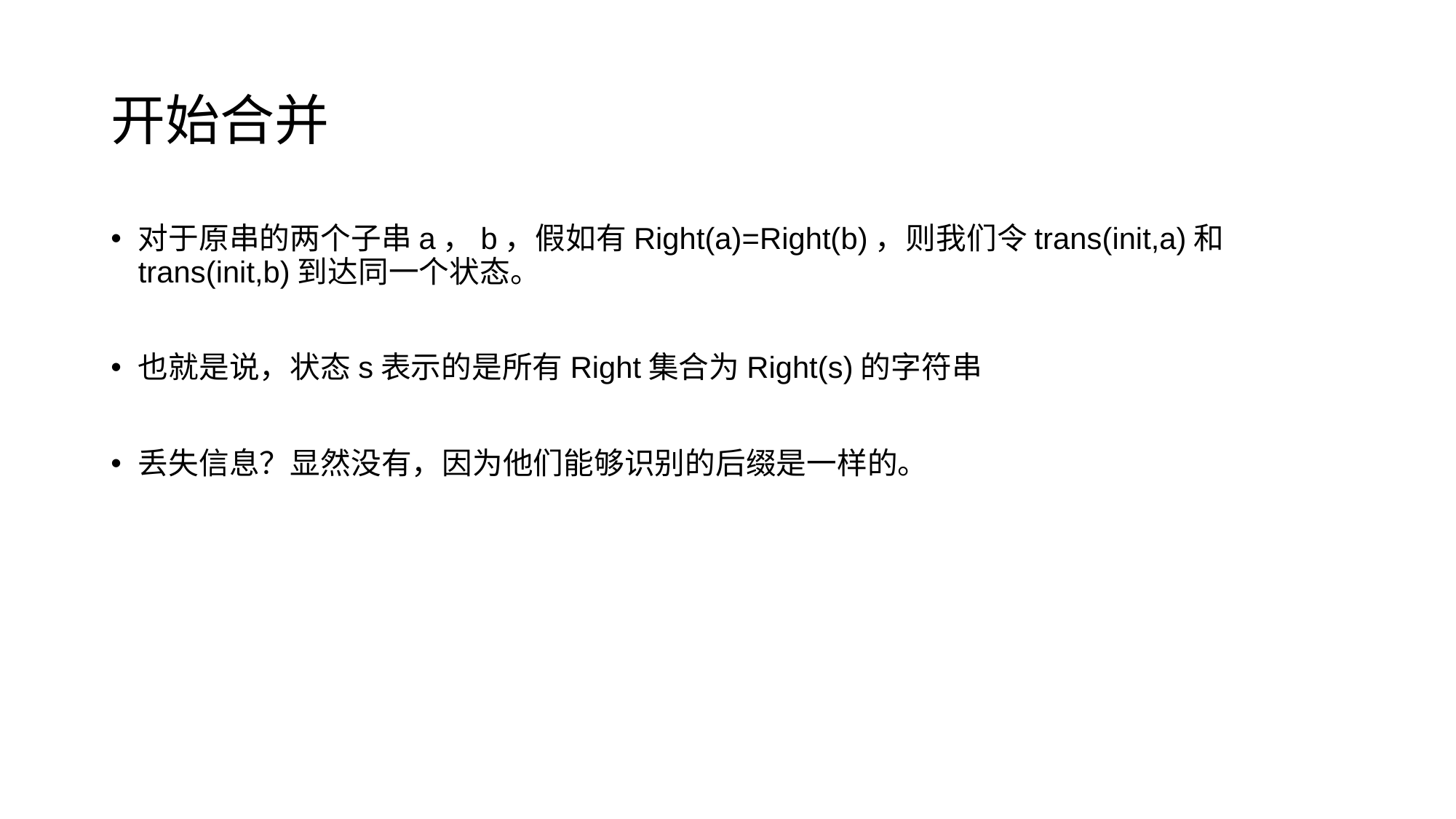

# 开始合并
对于原串的两个子串a，b，假如有Right(a)=Right(b)，则我们令trans(init,a)和trans(init,b)到达同一个状态。

也就是说，状态s表示的是所有Right集合为Right(s)的字符串

丢失信息？显然没有，因为他们能够识别的后缀是一样的。